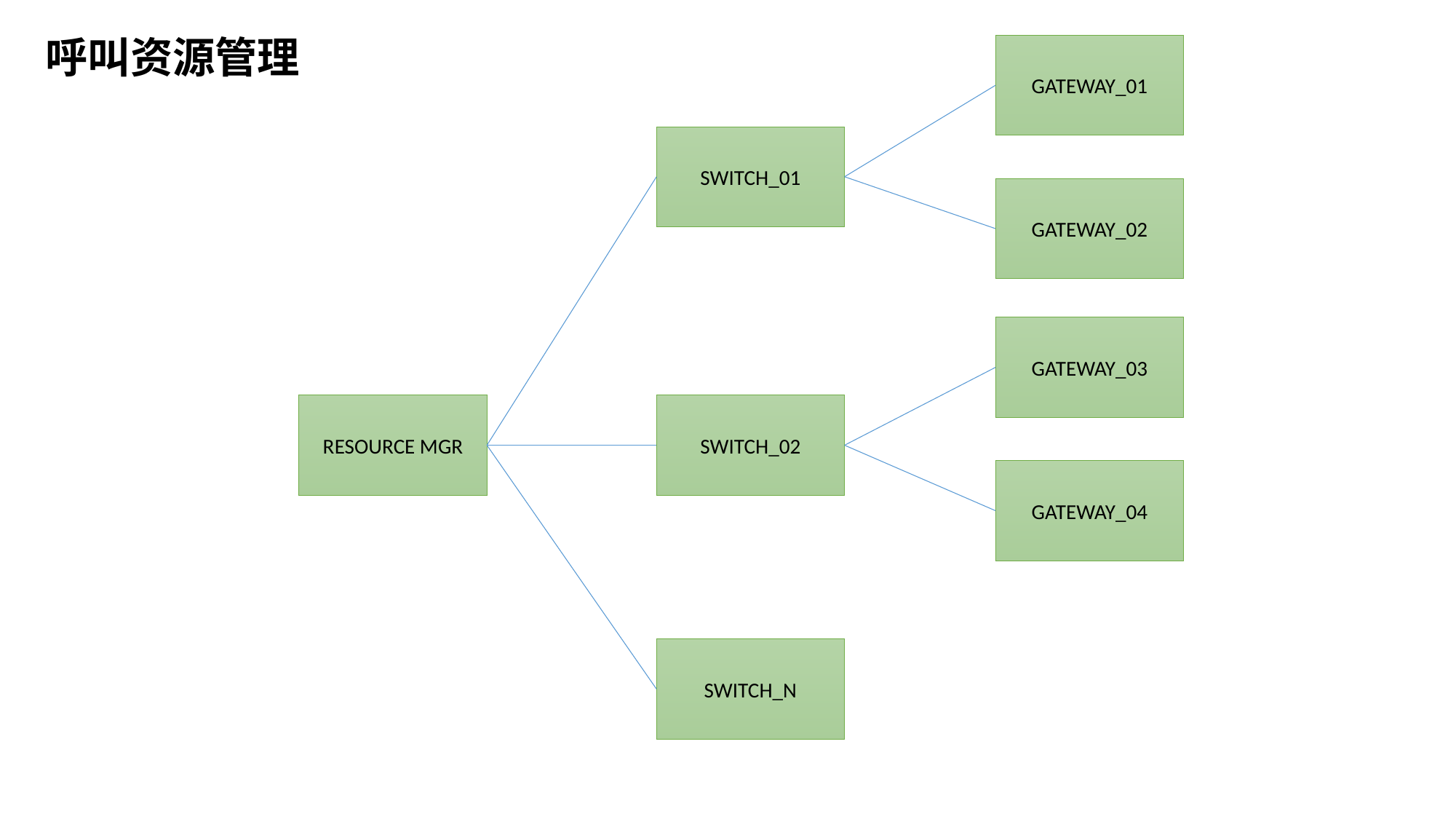

呼叫资源管理
GATEWAY_01
SWITCH_01
GATEWAY_02
GATEWAY_03
RESOURCE MGR
SWITCH_02
GATEWAY_04
SWITCH_N